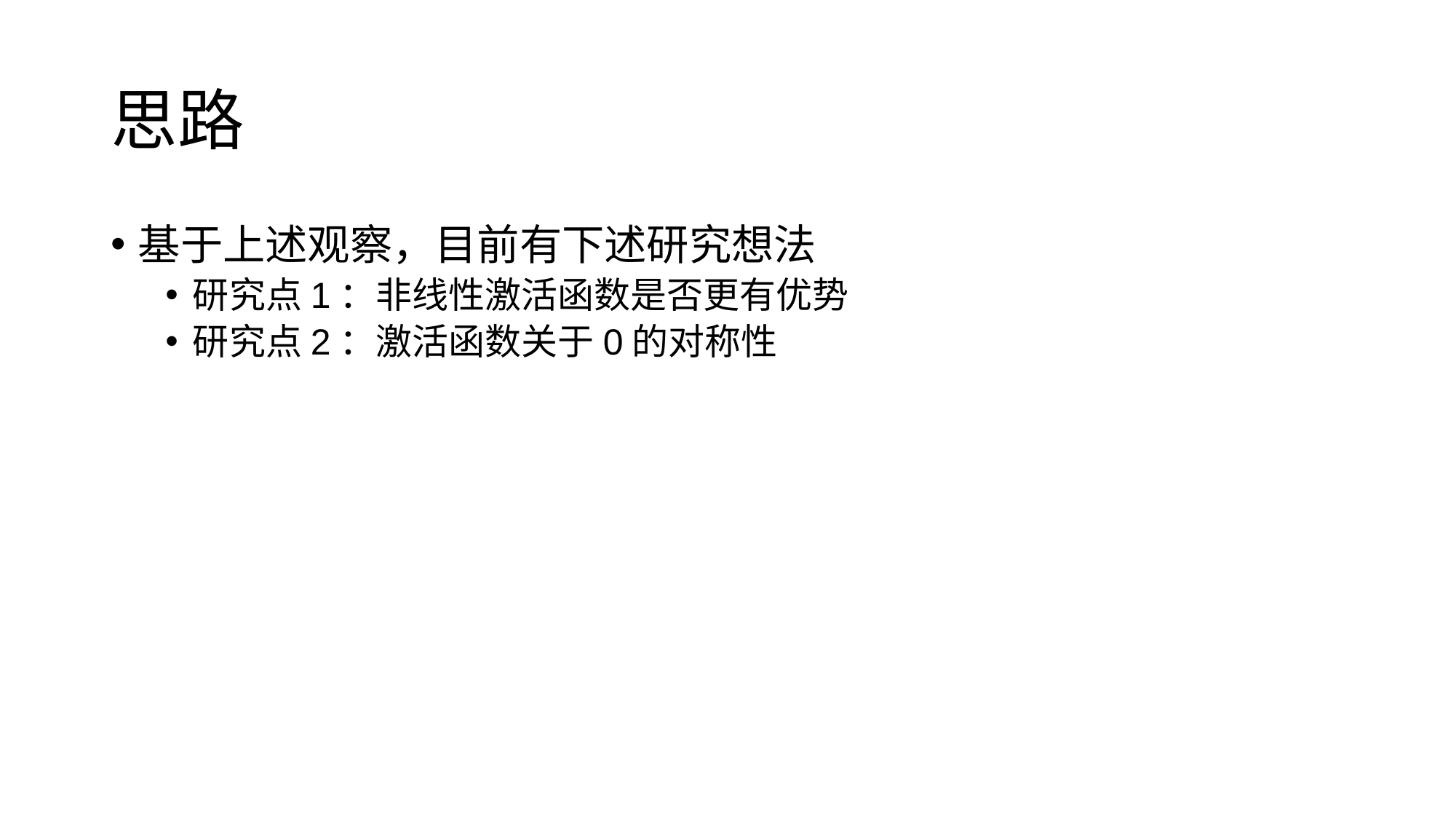

# 思路
基于上述观察，目前有下述研究想法
研究点1：非线性激活函数是否更有优势
研究点2：激活函数关于0的对称性